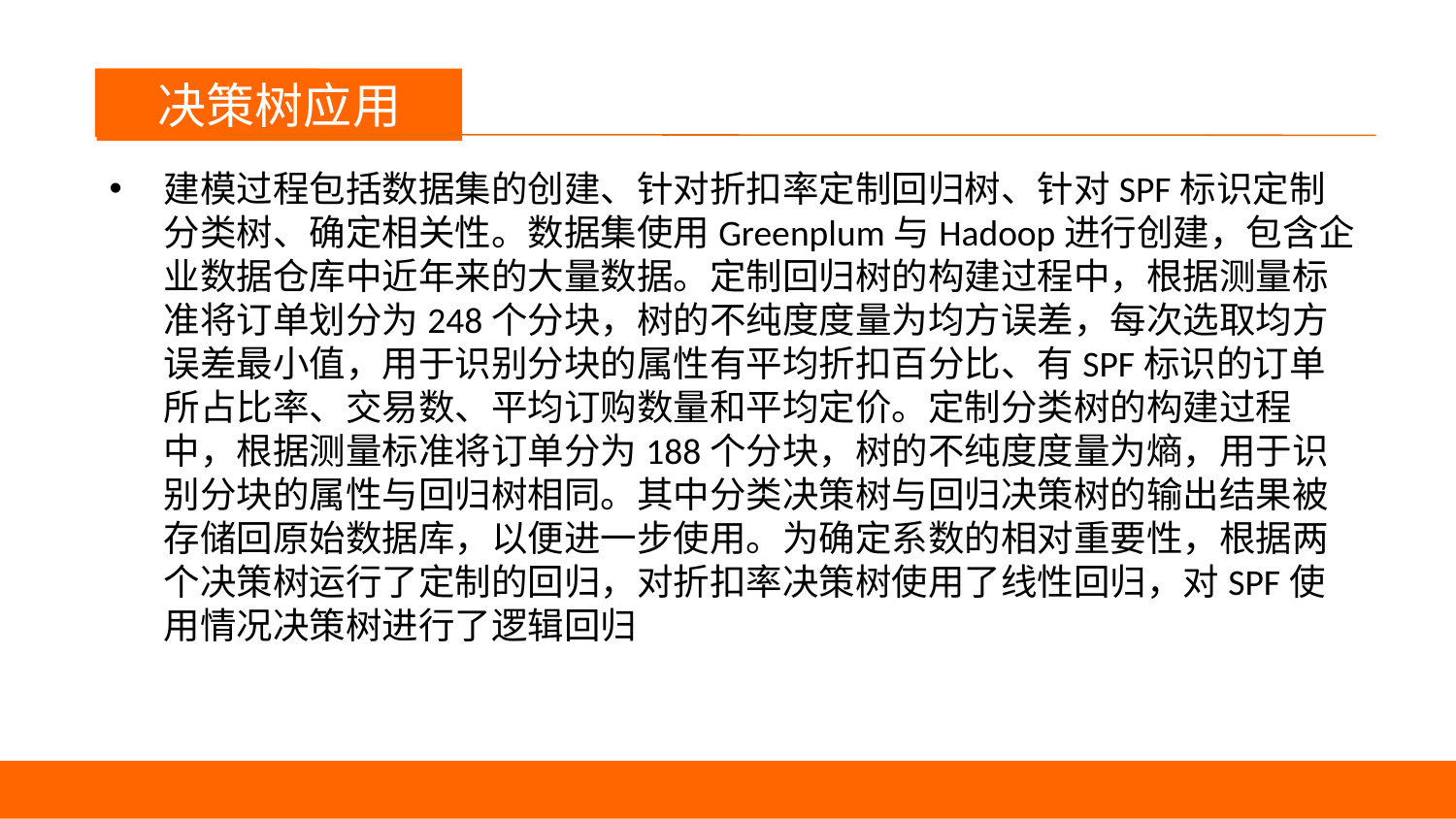

决策树应用
建模过程包括数据集的创建、针对折扣率定制回归树、针对SPF标识定制分类树、确定相关性。数据集使用Greenplum与Hadoop进行创建，包含企业数据仓库中近年来的大量数据。定制回归树的构建过程中，根据测量标准将订单划分为248个分块，树的不纯度度量为均方误差，每次选取均方误差最小值，用于识别分块的属性有平均折扣百分比、有SPF标识的订单所占比率、交易数、平均订购数量和平均定价。定制分类树的构建过程中，根据测量标准将订单分为188个分块，树的不纯度度量为熵，用于识别分块的属性与回归树相同。其中分类决策树与回归决策树的输出结果被存储回原始数据库，以便进一步使用。为确定系数的相对重要性，根据两个决策树运行了定制的回归，对折扣率决策树使用了线性回归，对SPF使用情况决策树进行了逻辑回归